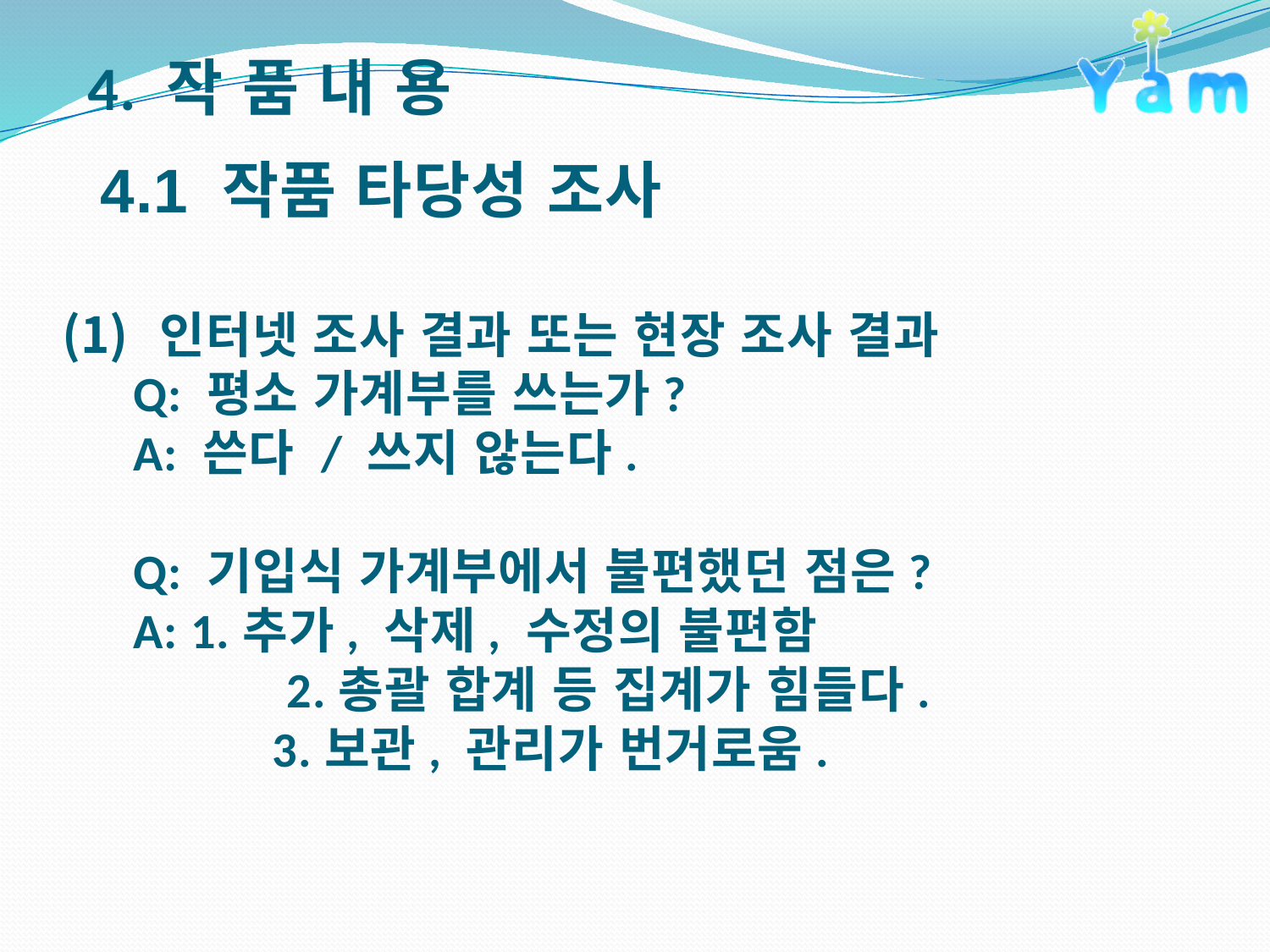

4. 작 품 내 용
4.1 작품 타당성 조사
 인터넷 조사 결과 또는 현장 조사 결과
Q: 평소 가계부를 쓰는가?
A: 쓴다 / 쓰지 않는다.
Q: 기입식 가계부에서 불편했던 점은?
A: 1.추가, 삭제, 수정의 불편함
	 2.총괄 합계 등 집계가 힘들다.
	 3.보관, 관리가 번거로움.